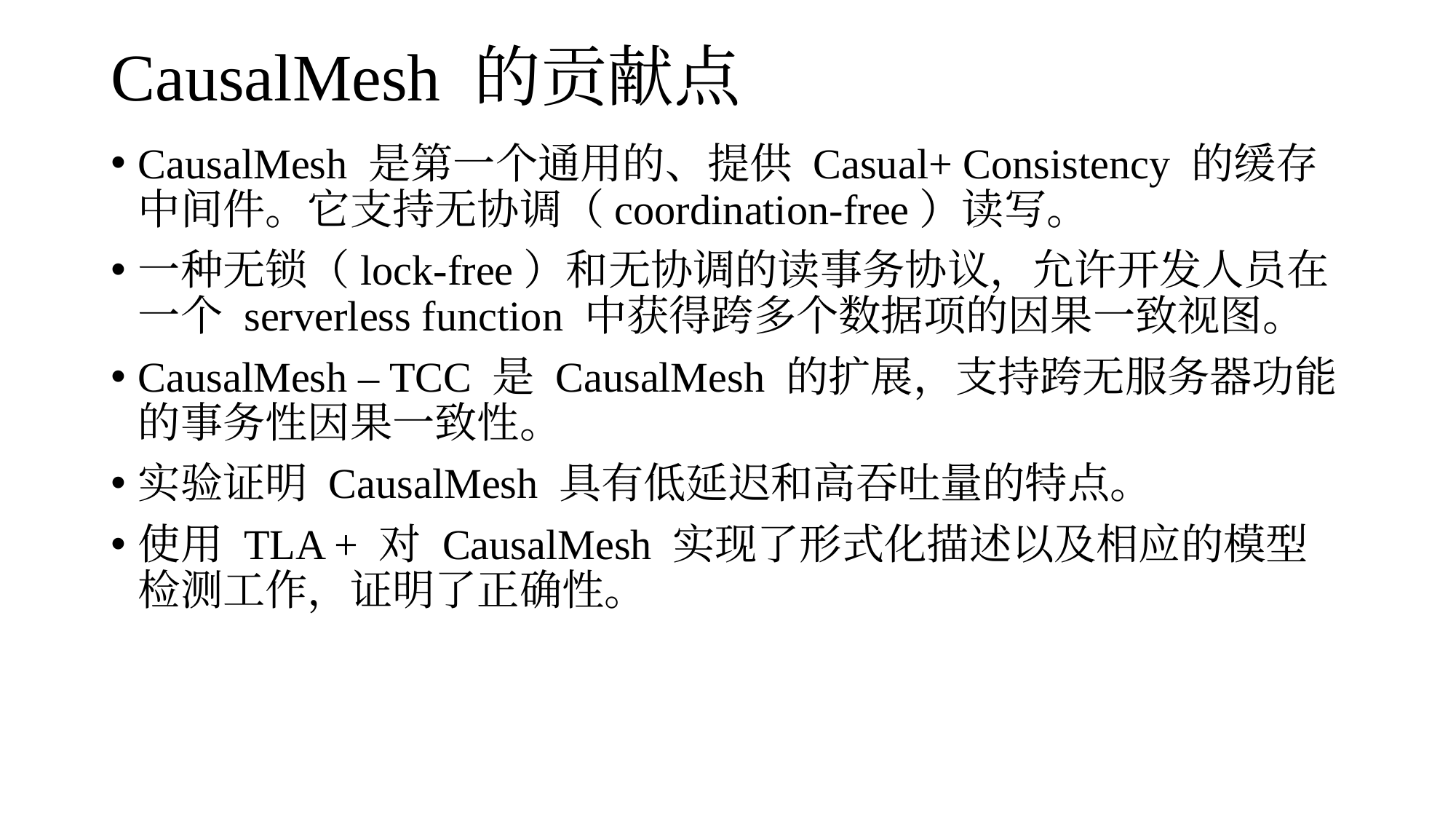

# CausalMesh 的贡献点
CausalMesh 是第一个通用的、提供 Casual+ Consistency 的缓存中间件。它支持无协调（coordination-free）读写。
一种无锁（lock-free）和无协调的读事务协议，允许开发人员在一个 serverless function 中获得跨多个数据项的因果一致视图。
CausalMesh – TCC 是 CausalMesh 的扩展，支持跨无服务器功能的事务性因果一致性。
实验证明 CausalMesh 具有低延迟和高吞吐量的特点。
使用 TLA + 对 CausalMesh 实现了形式化描述以及相应的模型检测工作，证明了正确性。